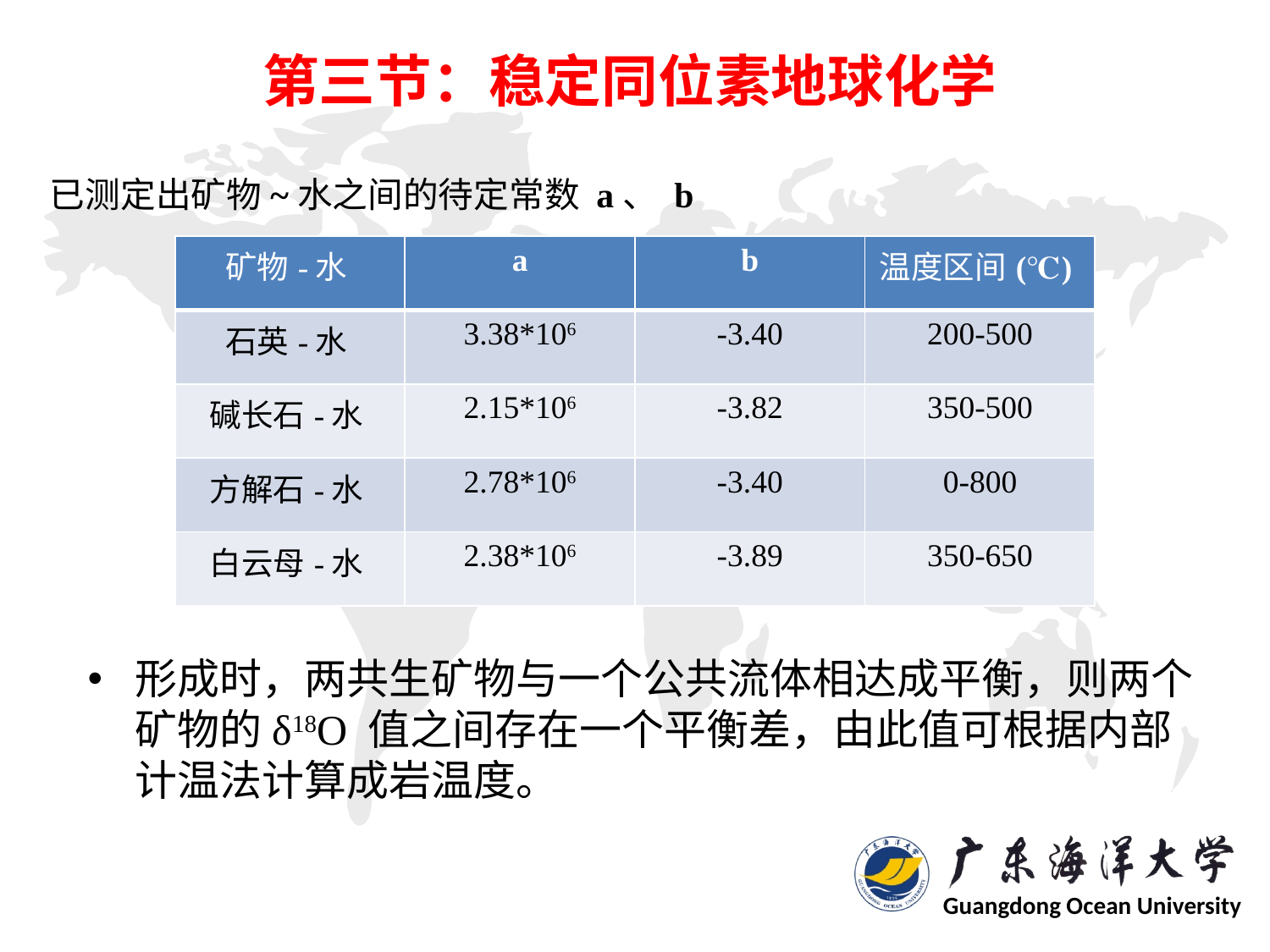

# 第三节：稳定同位素地球化学
已测定出矿物~水之间的待定常数 a、 b
| 矿物-水 | a | b | 温度区间(℃) |
| --- | --- | --- | --- |
| 石英-水 | 3.38\*106 | -3.40 | 200-500 |
| 碱长石-水 | 2.15\*106 | -3.82 | 350-500 |
| 方解石-水 | 2.78\*106 | -3.40 | 0-800 |
| 白云母-水 | 2.38\*106 | -3.89 | 350-650 |
形成时，两共生矿物与一个公共流体相达成平衡，则两个矿物的δ18O 值之间存在一个平衡差，由此值可根据内部计温法计算成岩温度。